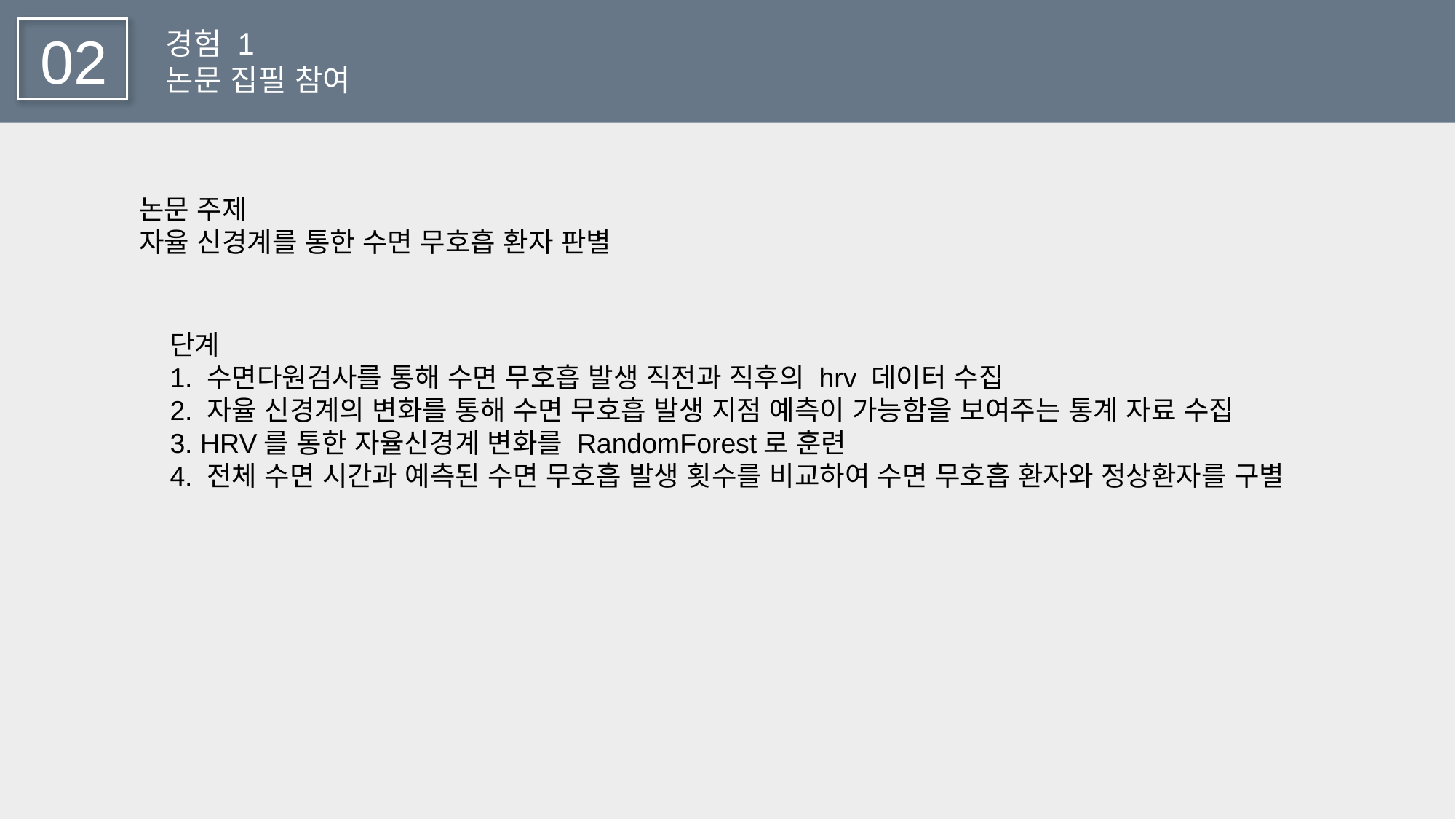

02
경험 1
논문 집필 참여
논문 주제
자율 신경계를 통한 수면 무호흡 환자 판별
단계
1. 수면다원검사를 통해 수면 무호흡 발생 직전과 직후의 hrv 데이터 수집
2. 자율 신경계의 변화를 통해 수면 무호흡 발생 지점 예측이 가능함을 보여주는 통계 자료 수집
3. HRV를 통한 자율신경계 변화를 RandomForest로 훈련
4. 전체 수면 시간과 예측된 수면 무호흡 발생 횟수를 비교하여 수면 무호흡 환자와 정상환자를 구별